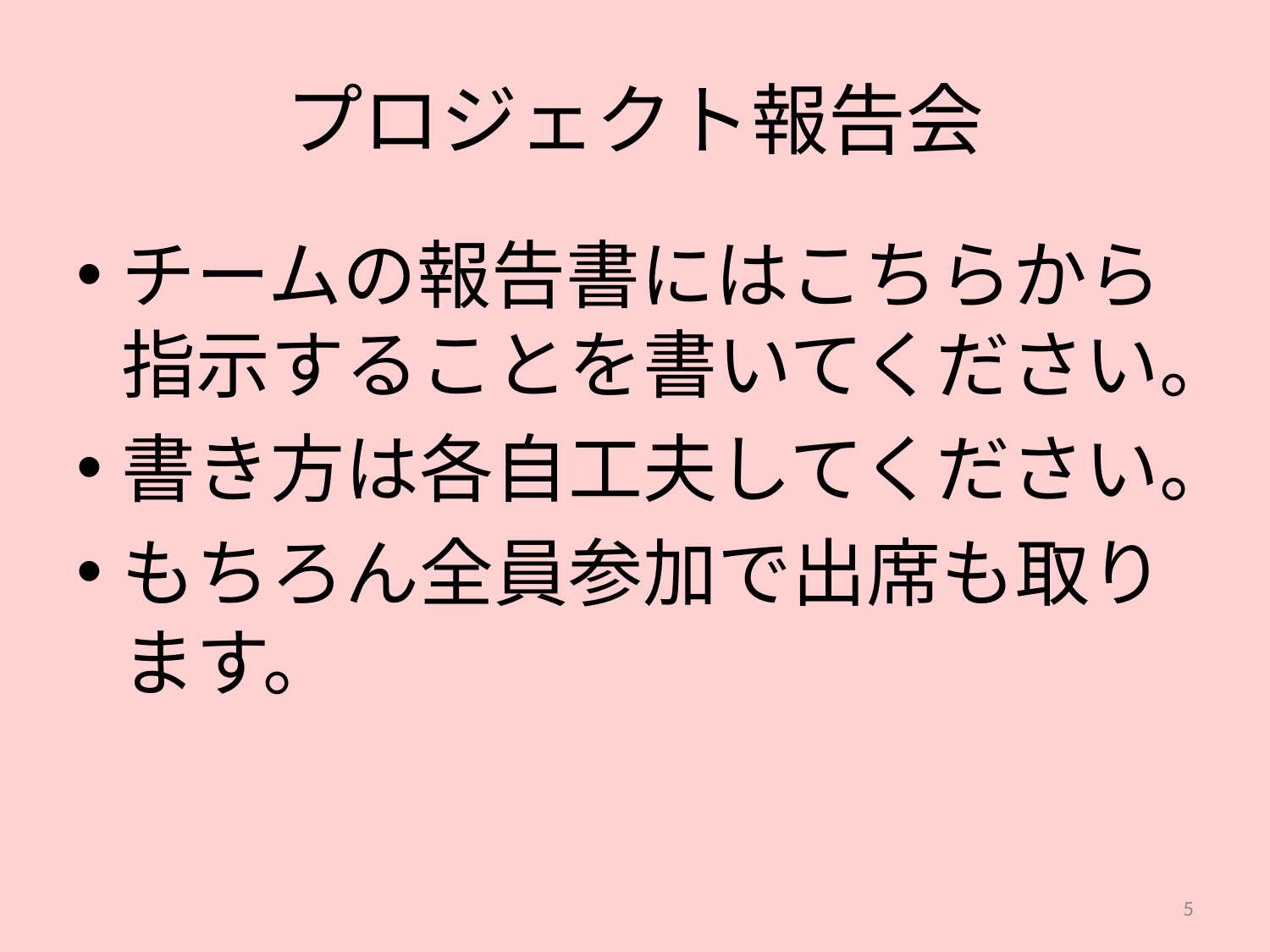

# プロジェクト報告会
チームの報告書にはこちらから指示することを書いてください。
書き方は各自工夫してください。
もちろん全員参加で出席も取ります。
5